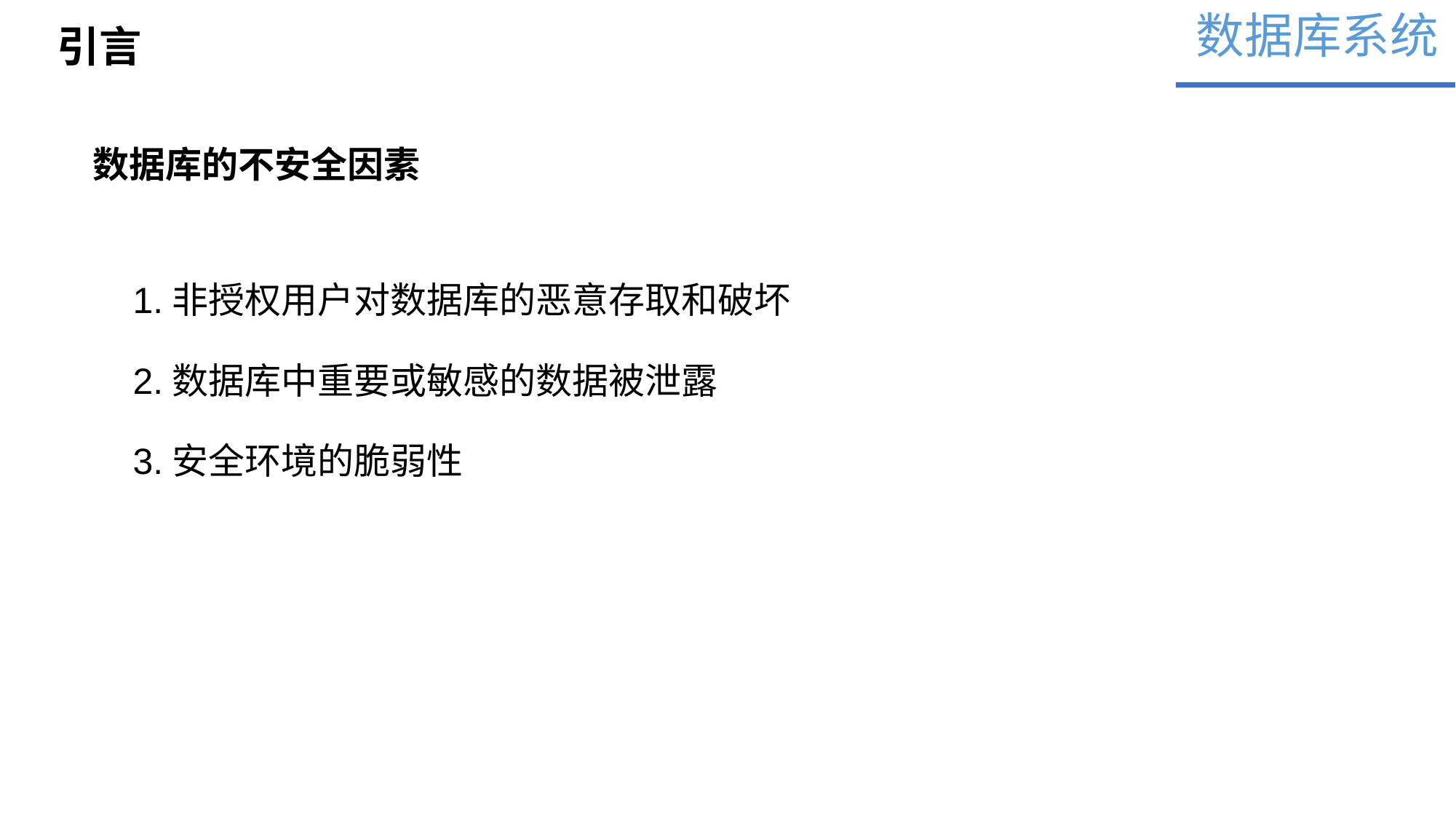

数据库系统
引言

数据库的不安全因素
1.非授权用户对数据库的恶意存取和破坏
2.数据库中重要或敏感的数据被泄露
3.安全环境的脆弱性